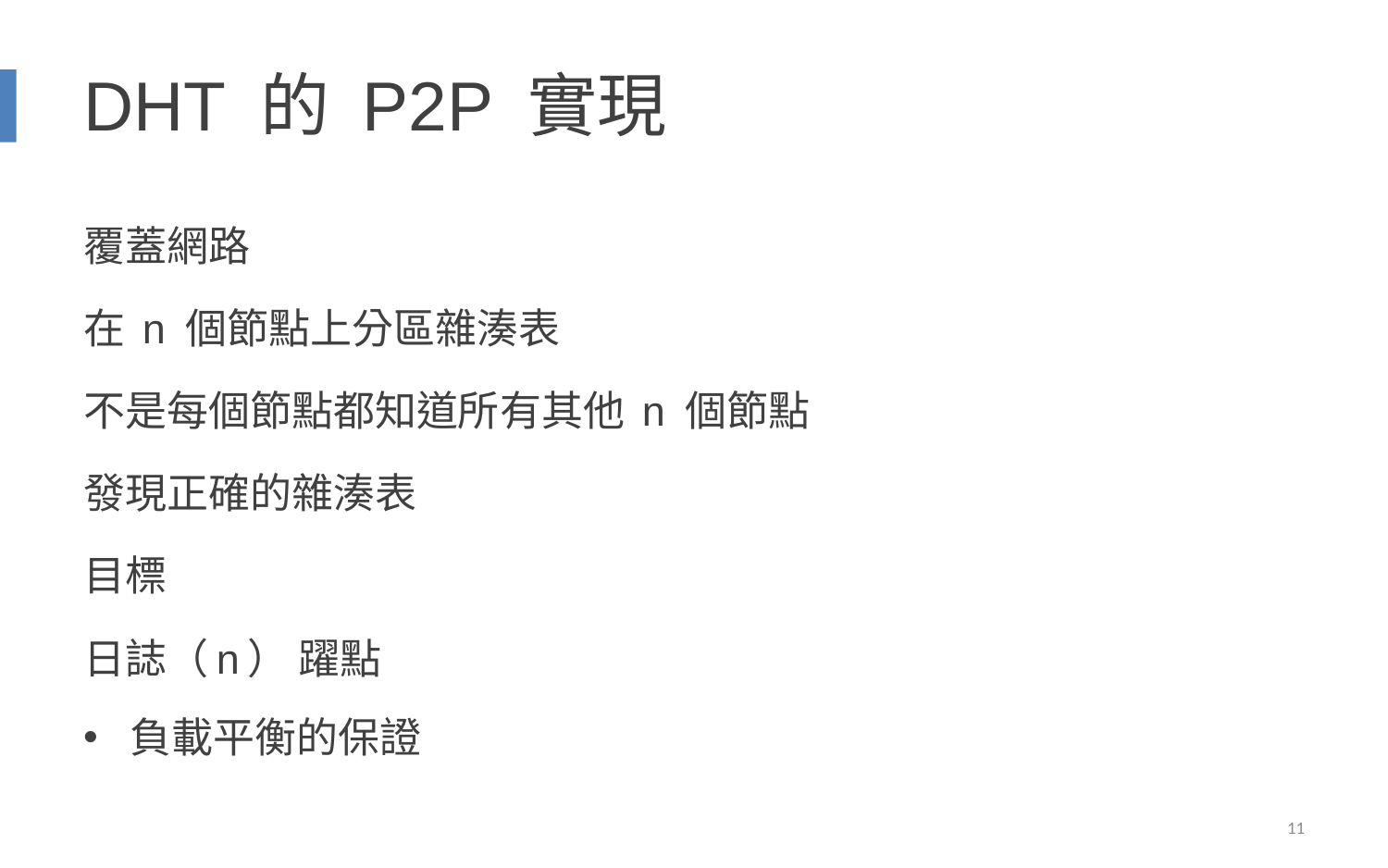

# DHT 的 P2P 實現
覆蓋網路
在 n 個節點上分區雜湊表
不是每個節點都知道所有其他 n 個節點
發現正確的雜湊表
目標
日誌（n） 躍點
負載平衡的保證
11